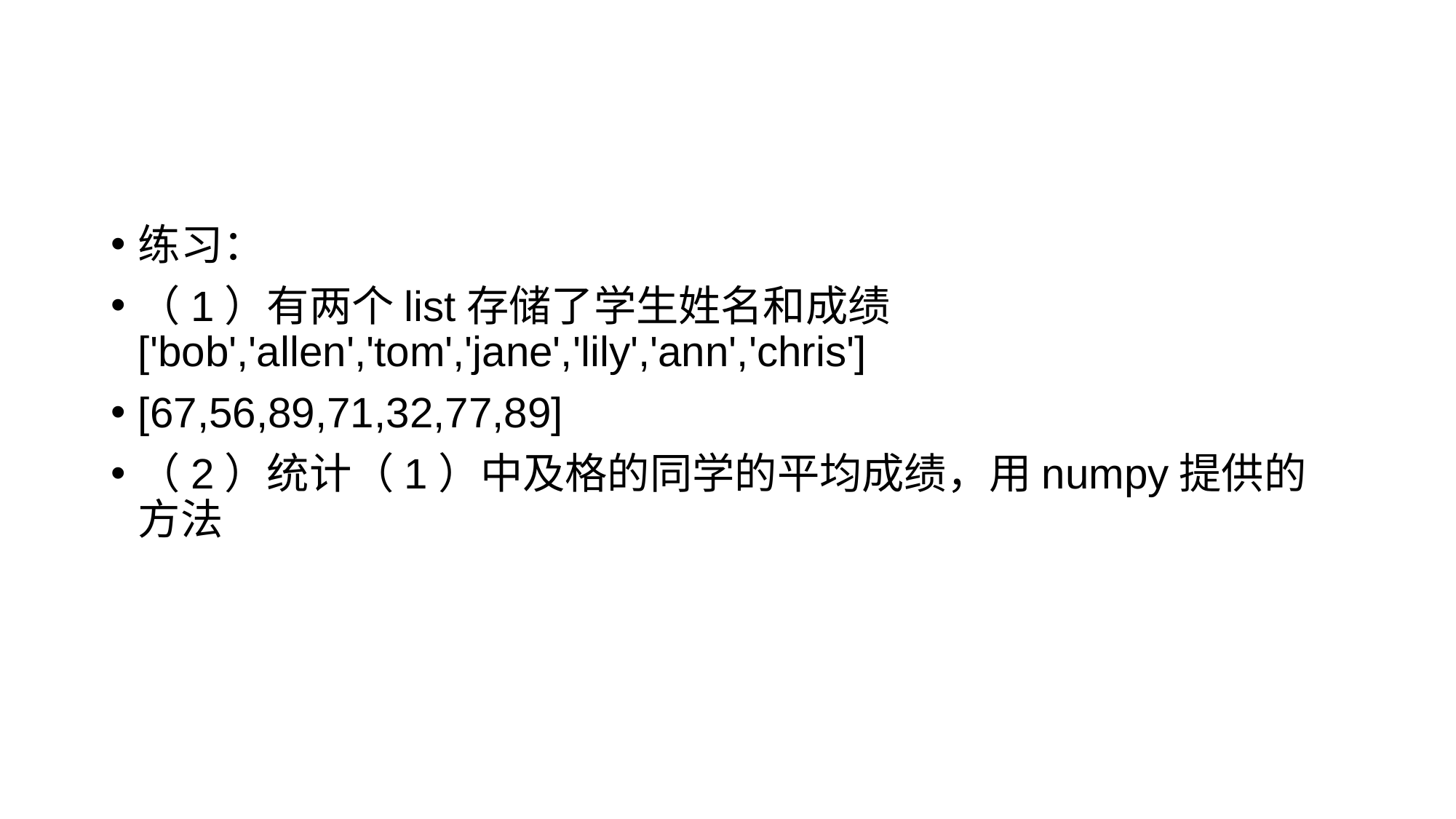

#
练习：
（1）有两个list存储了学生姓名和成绩 ['bob','allen','tom','jane','lily','ann','chris']
[67,56,89,71,32,77,89]
（2）统计（1）中及格的同学的平均成绩，用numpy提供的方法